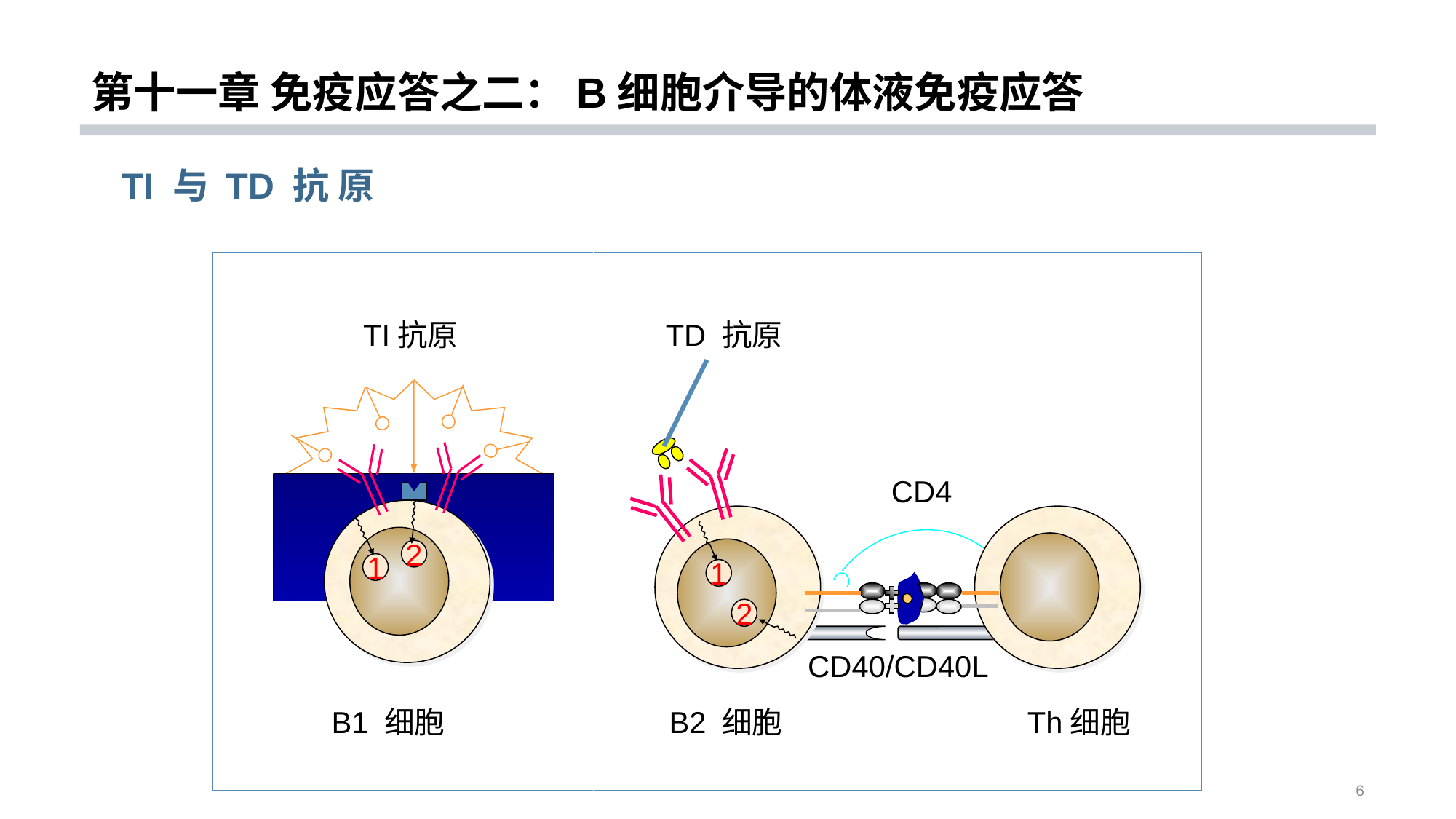

# 第十一章 免疫应答之二：B细胞介导的体液免疫应答
   TI 与 TD 抗 原

TI抗原
TD 抗原

CD4

2
1
1

2

CD40/CD40L
B1 细胞
B2 细胞
Th细胞
6